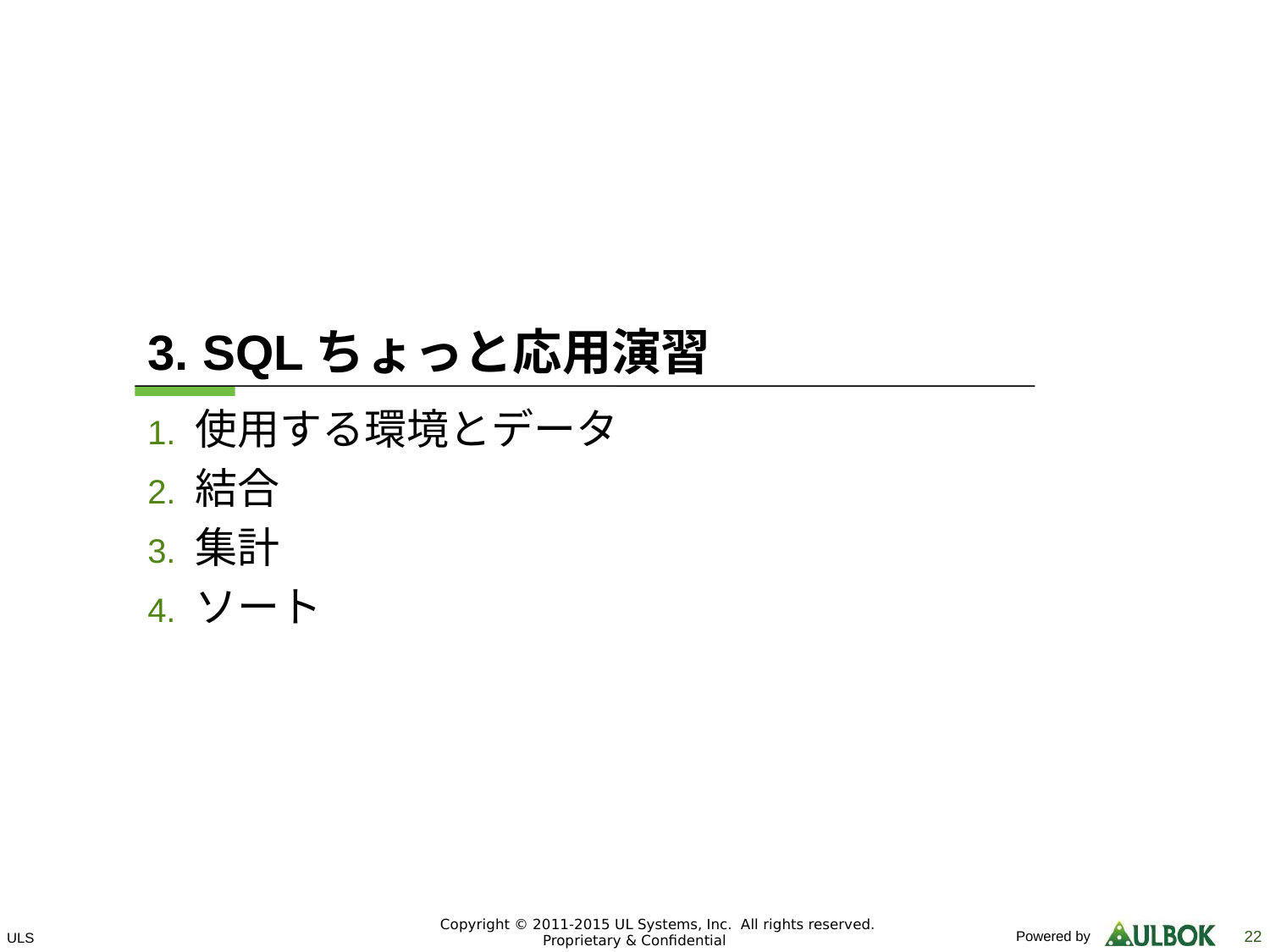

# 3. SQLちょっと応用演習
使用する環境とデータ
結合
集計
ソート